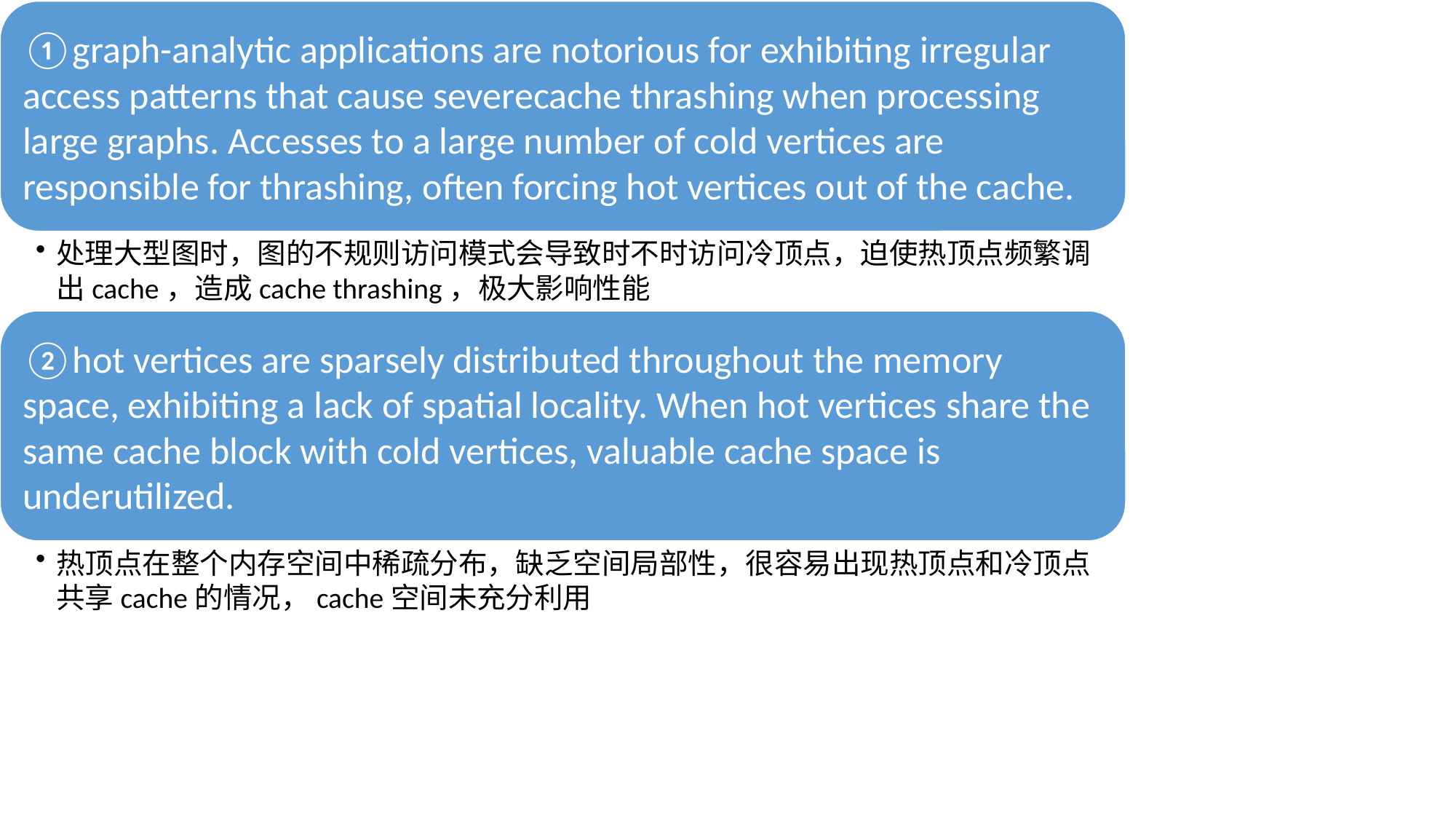

challenges

①graph-analytic applications are notorious for exhibiting irregular access patterns that cause severecache thrashing when processing large graphs. Accesses to a large number of cold vertices are responsible for thrashing, often forcing hot vertices out of the cache.
处理大型图时，图的不规则访问模式会导致时不时访问冷顶点，迫使热顶点频繁调出cache，造成cache thrashing，极大影响性能
②hot vertices are sparsely distributed throughout the memory space, exhibiting a lack of spatial locality. When hot vertices share the same cache block with cold vertices, valuable cache space is underutilized.
热顶点在整个内存空间中稀疏分布，缺乏空间局部性，很容易出现热顶点和冷顶点共享cache的情况，cache空间未充分利用